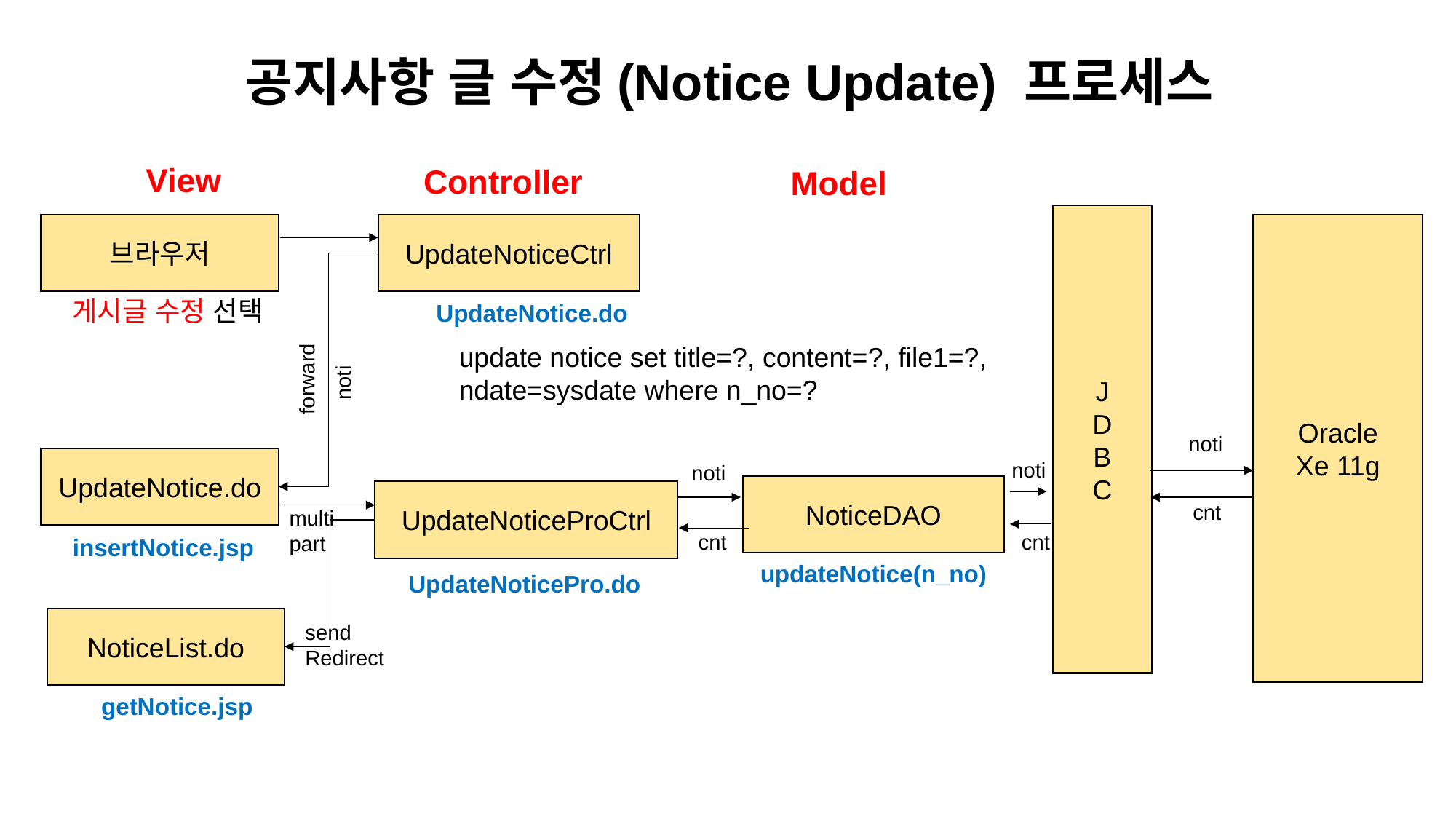

공지사항 글 수정(Notice Update) 프로세스
View
Controller
Model
J
D
B
C
브라우저
UpdateNoticeCtrl
Oracle
Xe 11g
게시글 수정 선택
UpdateNotice.do
update notice set title=?, content=?, file1=?,
ndate=sysdate where n_no=?
forward
noti
noti
UpdateNotice.do
noti
noti
NoticeDAO
UpdateNoticeProCtrl
cnt
multi
part
cnt
cnt
insertNotice.jsp
updateNotice(n_no)
UpdateNoticePro.do
NoticeList.do
send
Redirect
getNotice.jsp